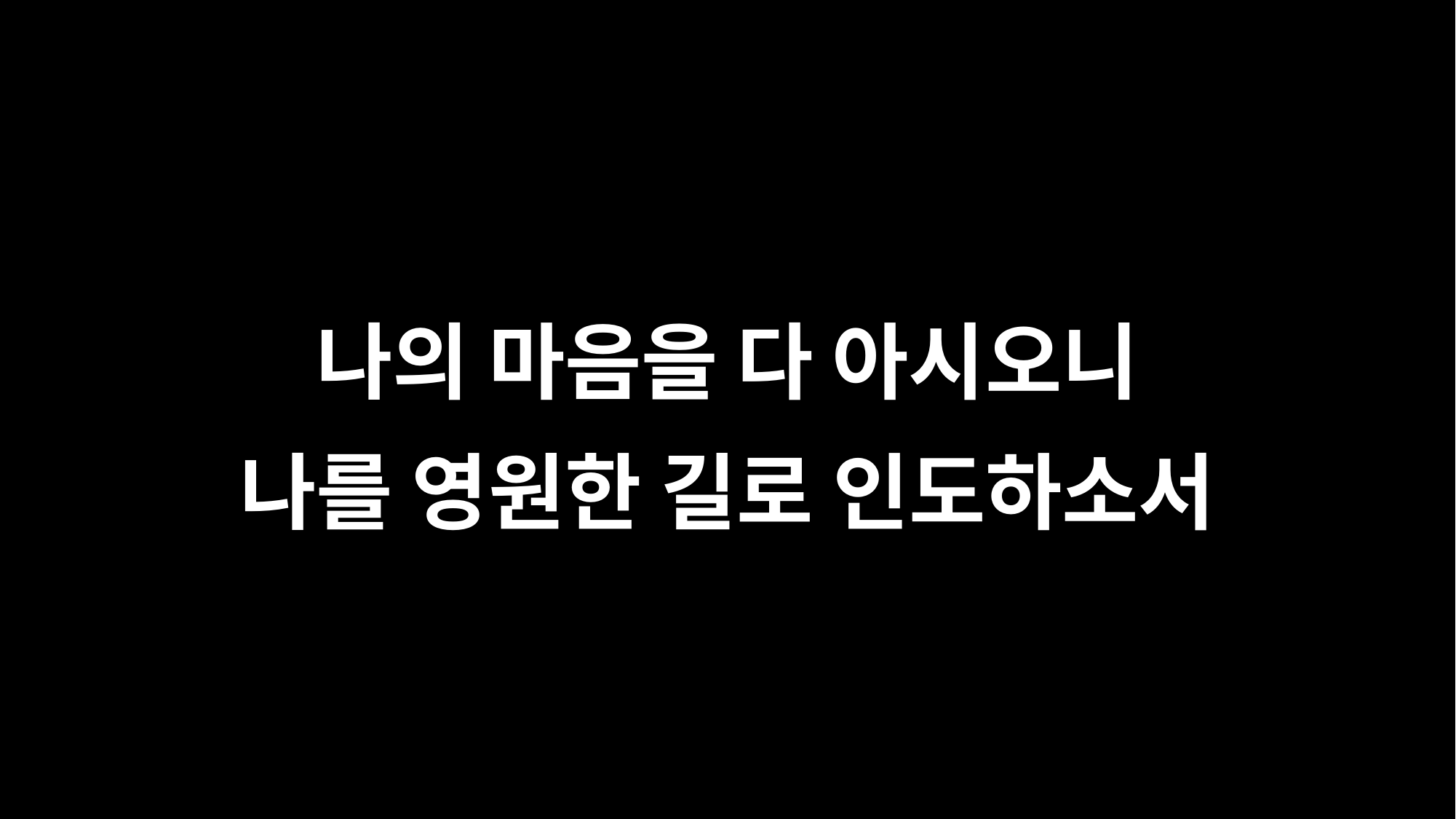

나의 마음을 다 아시오니
나를 영원한 길로 인도하소서